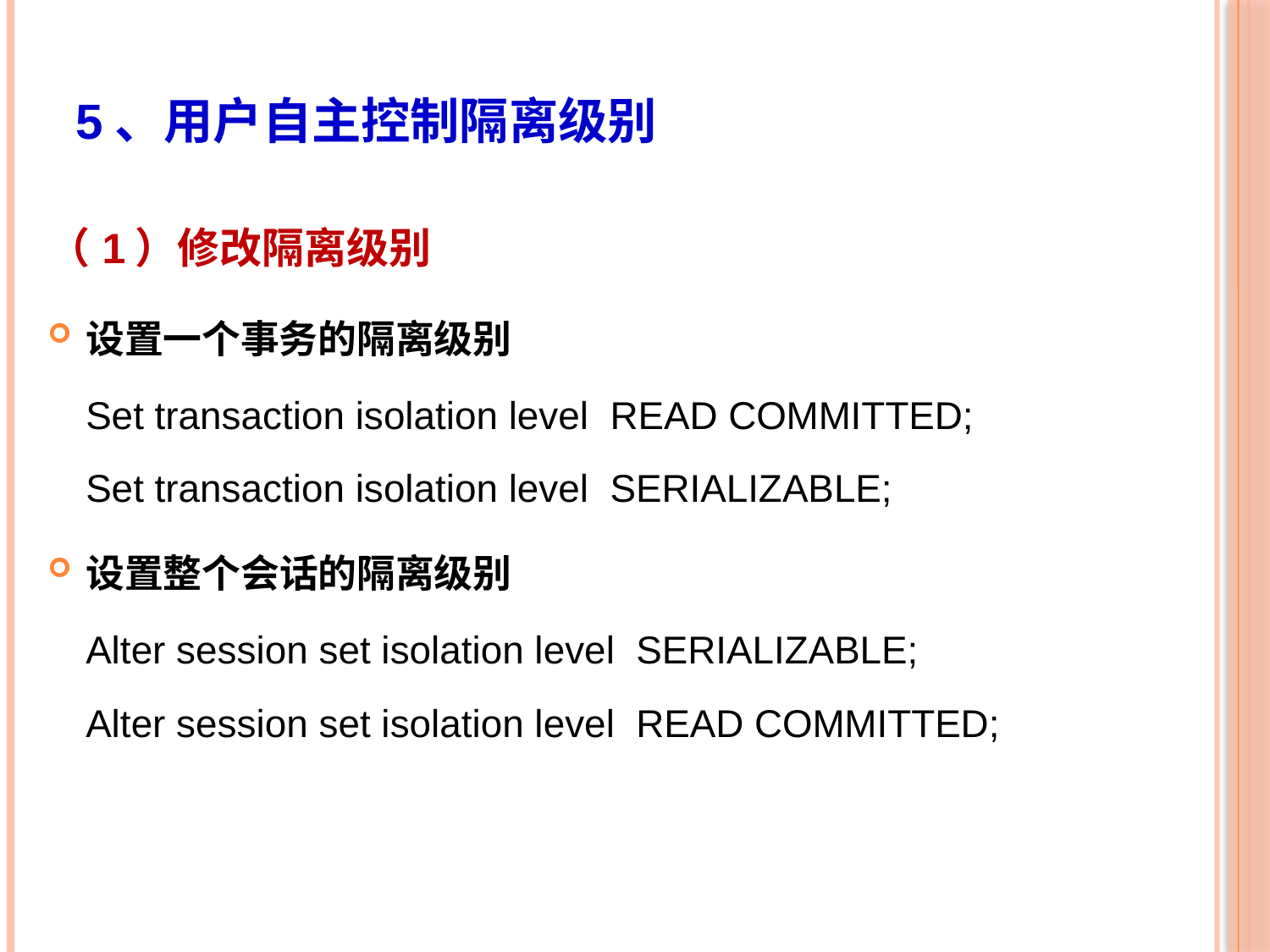

# 5、用户自主控制隔离级别
（1）修改隔离级别
设置一个事务的隔离级别
	Set transaction isolation level  READ COMMITTED;
	Set transaction isolation level  SERIALIZABLE;
设置整个会话的隔离级别
	Alter session set isolation level  SERIALIZABLE;
	Alter session set isolation level  READ COMMITTED;